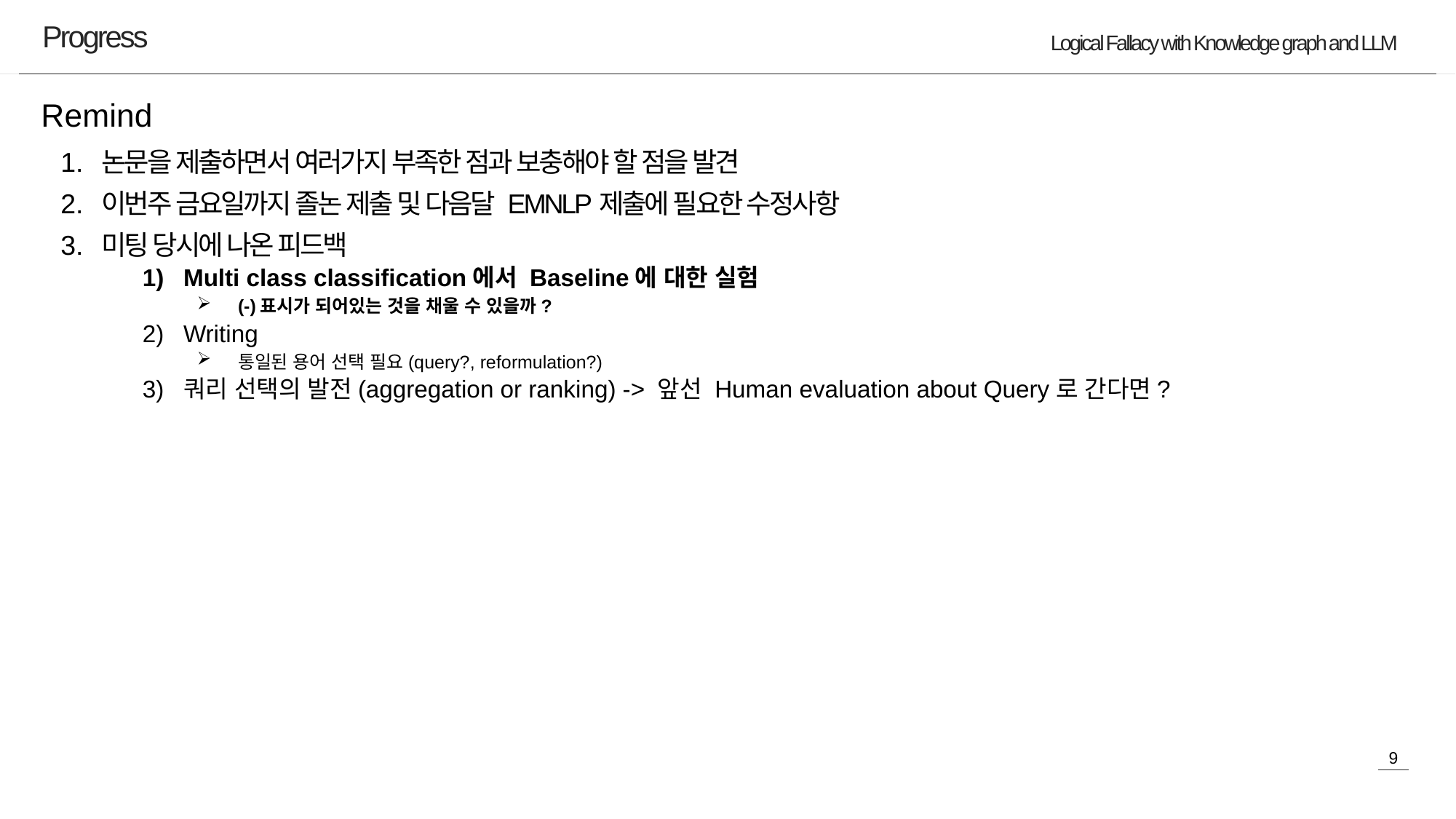

Progress
Remind
논문을 제출하면서 여러가지 부족한 점과 보충해야 할 점을 발견
이번주 금요일까지 졸논 제출 및 다음달 EMNLP제출에 필요한 수정사항
미팅 당시에 나온 피드백
Multi class classification에서 Baseline에 대한 실험
(-)표시가 되어있는 것을 채울 수 있을까?
Writing
통일된 용어 선택 필요(query?, reformulation?)
쿼리 선택의 발전(aggregation or ranking) -> 앞선 Human evaluation about Query로 간다면?